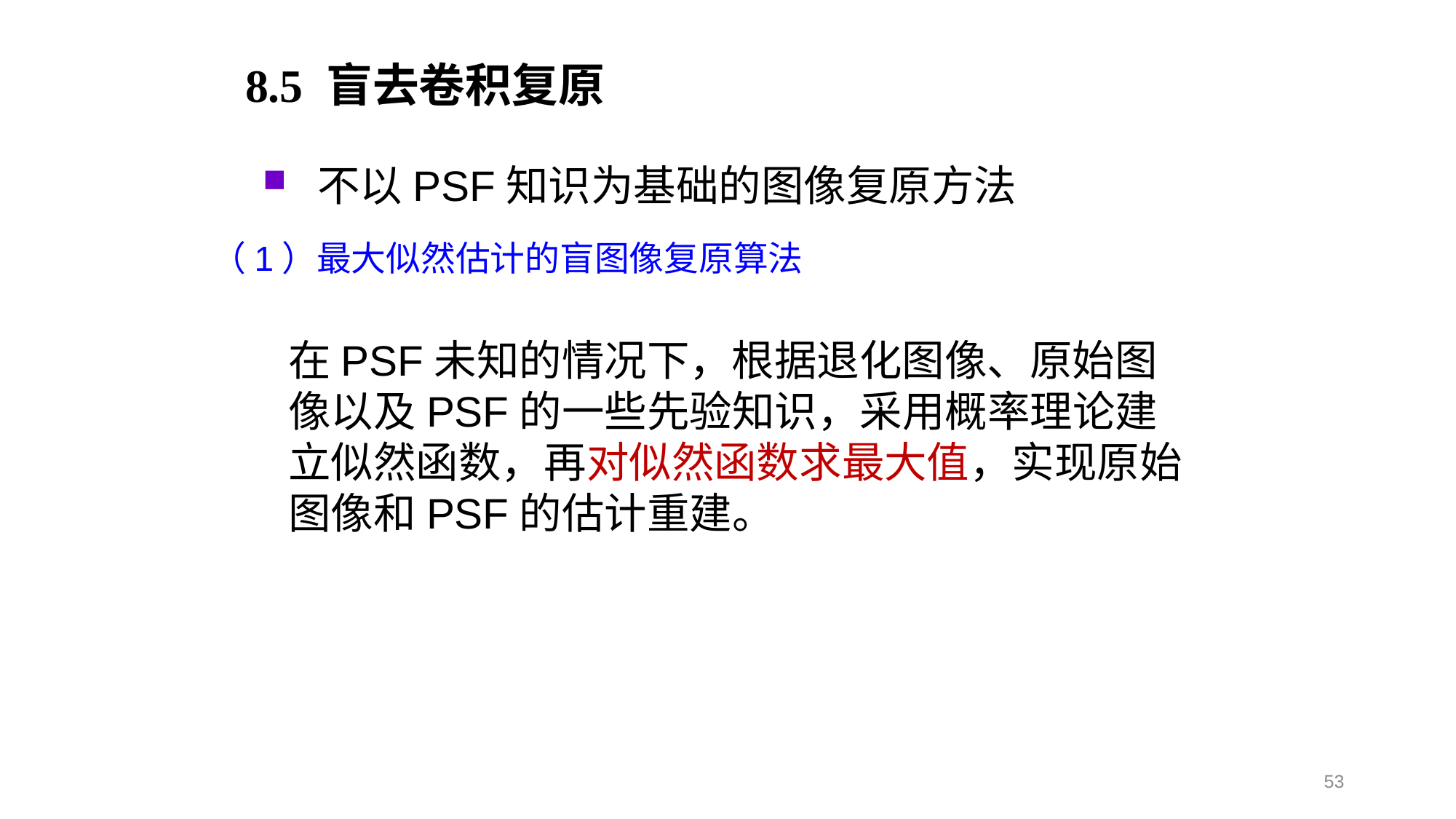

8.5 盲去卷积复原
不以PSF知识为基础的图像复原方法
（1）最大似然估计的盲图像复原算法
在PSF未知的情况下，根据退化图像、原始图像以及PSF的一些先验知识，采用概率理论建立似然函数，再对似然函数求最大值，实现原始图像和PSF的估计重建。
53